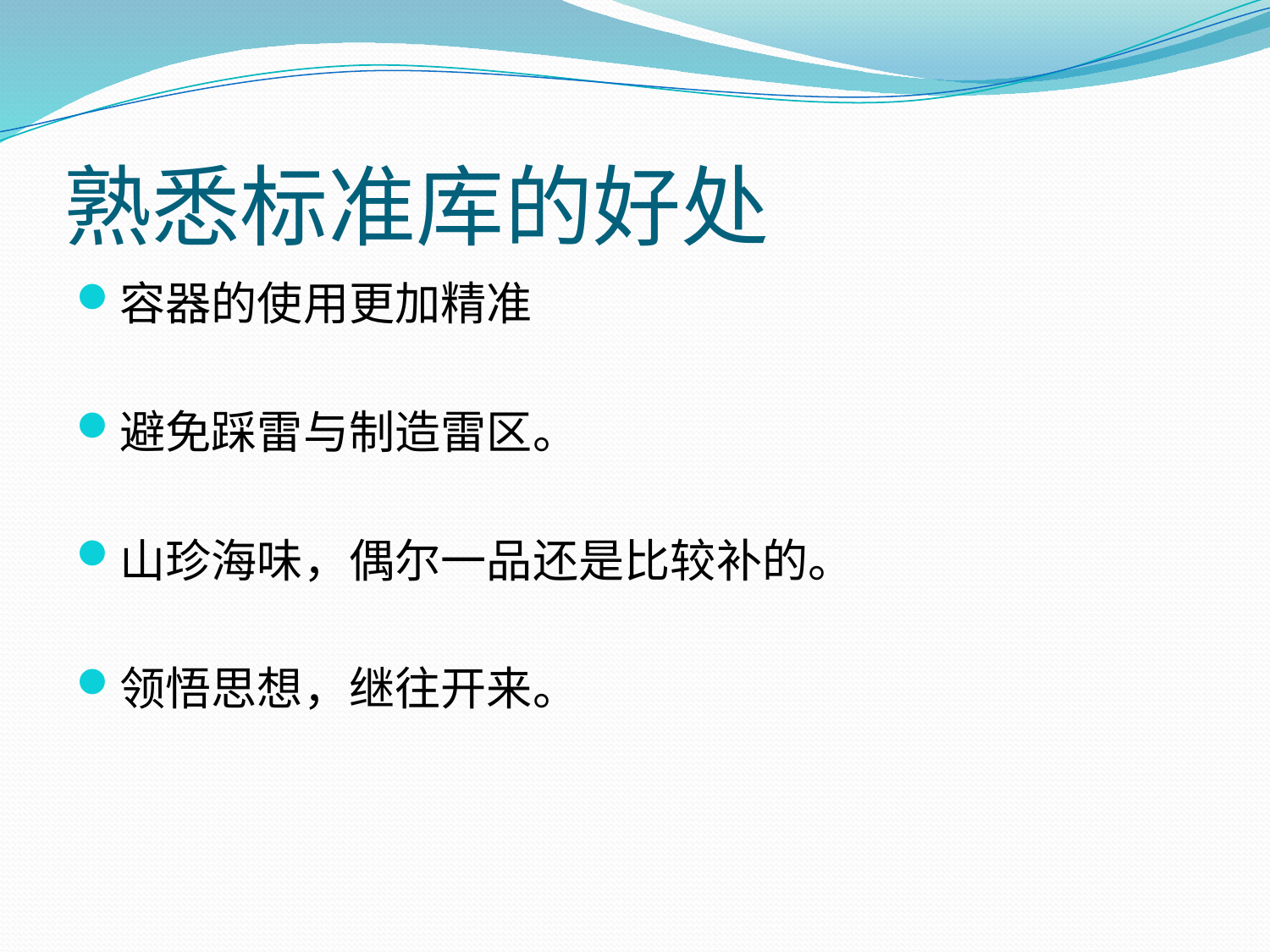

# 熟悉标准库的好处
容器的使用更加精准

避免踩雷与制造雷区。

山珍海味，偶尔一品还是比较补的。

领悟思想，继往开来。